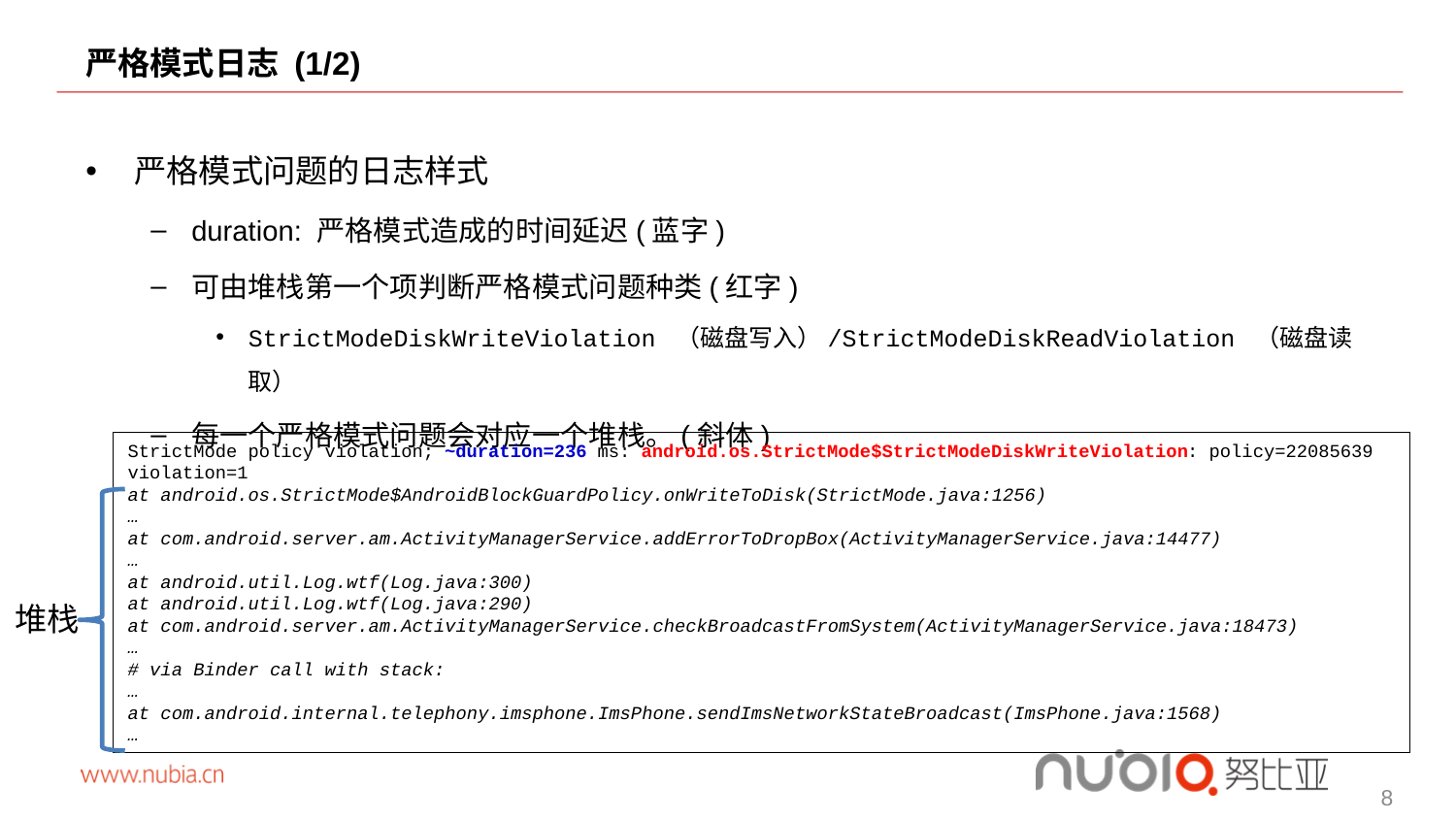

# 严格模式日志 (1/2)
严格模式问题的日志样式
duration: 严格模式造成的时间延迟(蓝字)
可由堆栈第一个项判断严格模式问题种类(红字)
StrictModeDiskWriteViolation （磁盘写入）/StrictModeDiskReadViolation （磁盘读取）
每一个严格模式问题会对应一个堆栈。(斜体)

StrictMode policy violation; ~duration=236 ms: android.os.StrictMode$StrictModeDiskWriteViolation: policy=22085639 violation=1
at android.os.StrictMode$AndroidBlockGuardPolicy.onWriteToDisk(StrictMode.java:1256)
…
at com.android.server.am.ActivityManagerService.addErrorToDropBox(ActivityManagerService.java:14477)
…
at android.util.Log.wtf(Log.java:300)
at android.util.Log.wtf(Log.java:290)
at com.android.server.am.ActivityManagerService.checkBroadcastFromSystem(ActivityManagerService.java:18473)
…
# via Binder call with stack:
…
at com.android.internal.telephony.imsphone.ImsPhone.sendImsNetworkStateBroadcast(ImsPhone.java:1568)
…

堆栈
8